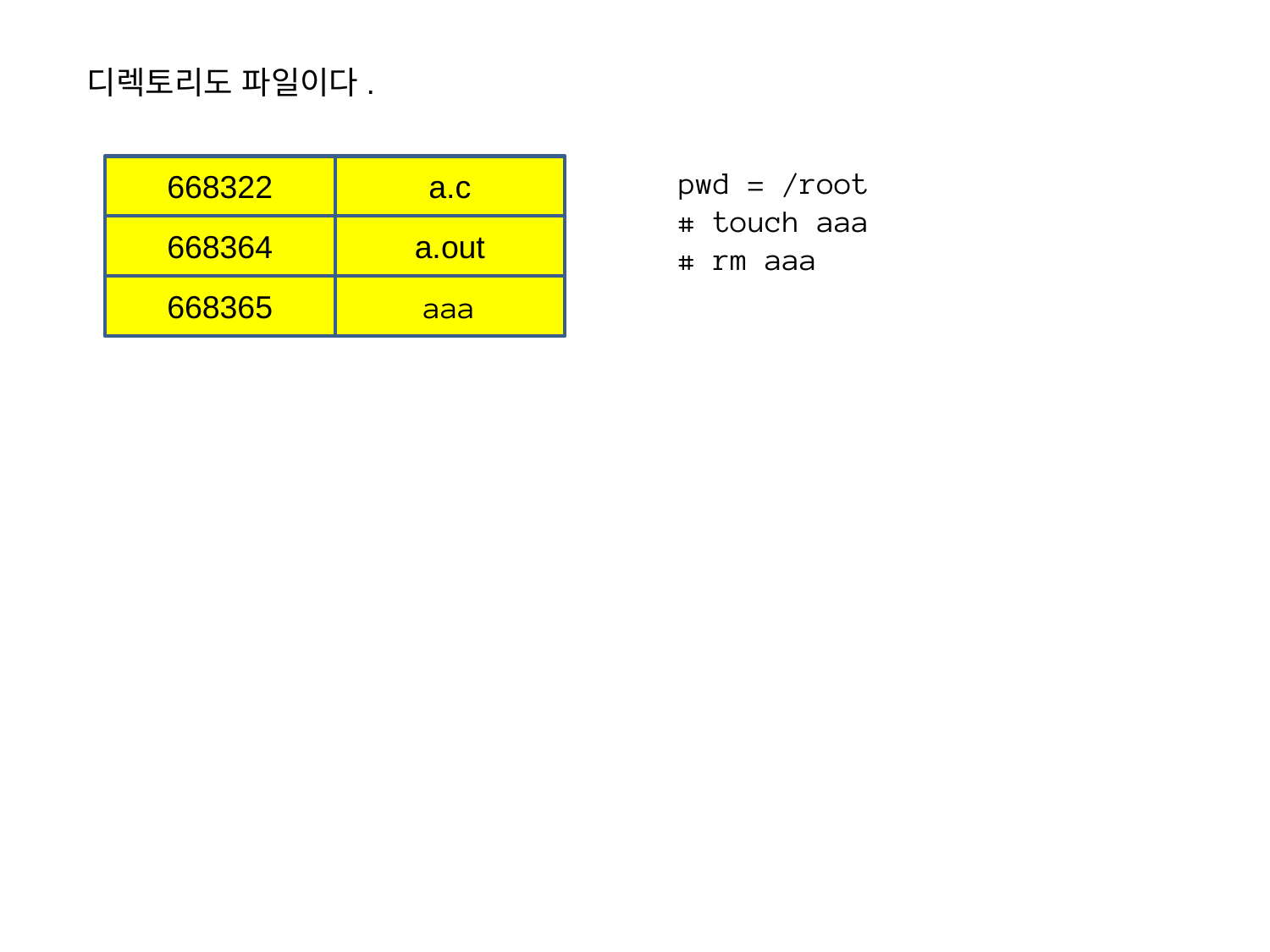

디렉토리도 파일이다.

668322
a.c
pwd = /root
# touch aaa
# rm aaa

668364
a.out
668365
aaa